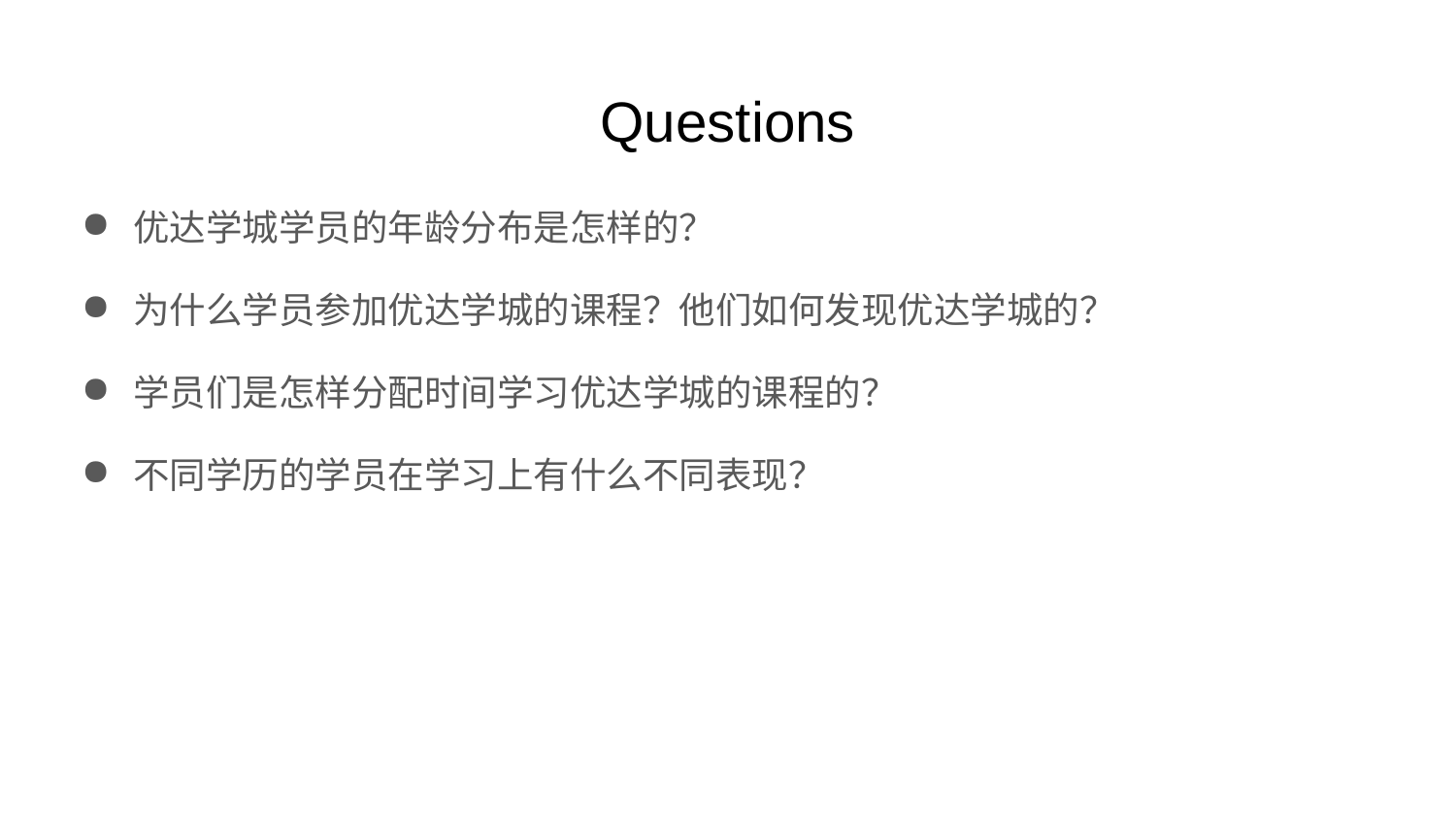

# Questions
优达学城学员的年龄分布是怎样的？
为什么学员参加优达学城的课程？他们如何发现优达学城的？
学员们是怎样分配时间学习优达学城的课程的？
不同学历的学员在学习上有什么不同表现？